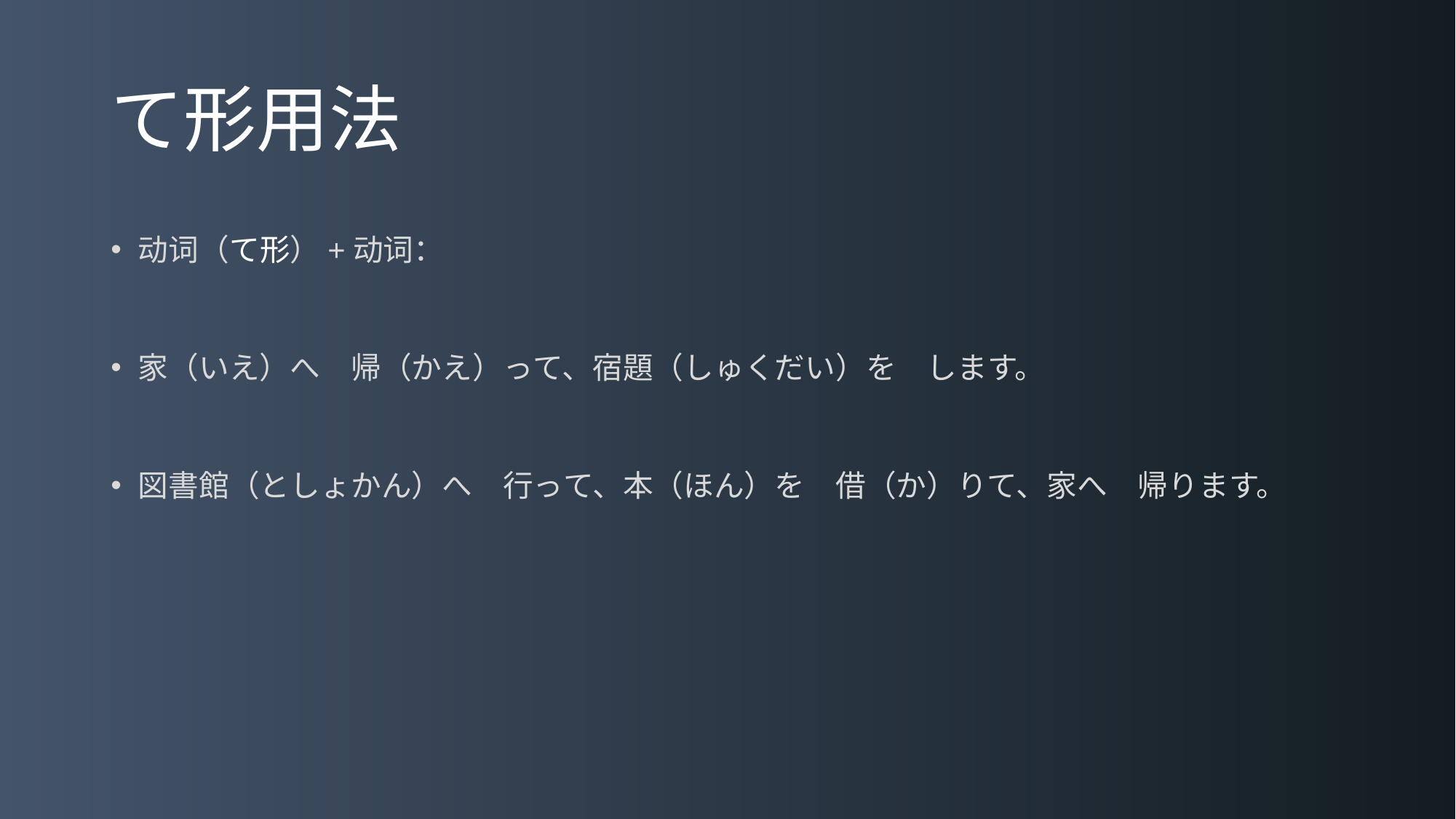

# て形用法
动词（て形）+动词：

家（いえ）へ　帰（かえ）って、宿題（しゅくだい）を　します。

図書館（としょかん）へ　行って、本（ほん）を　借（か）りて、家へ　帰ります。